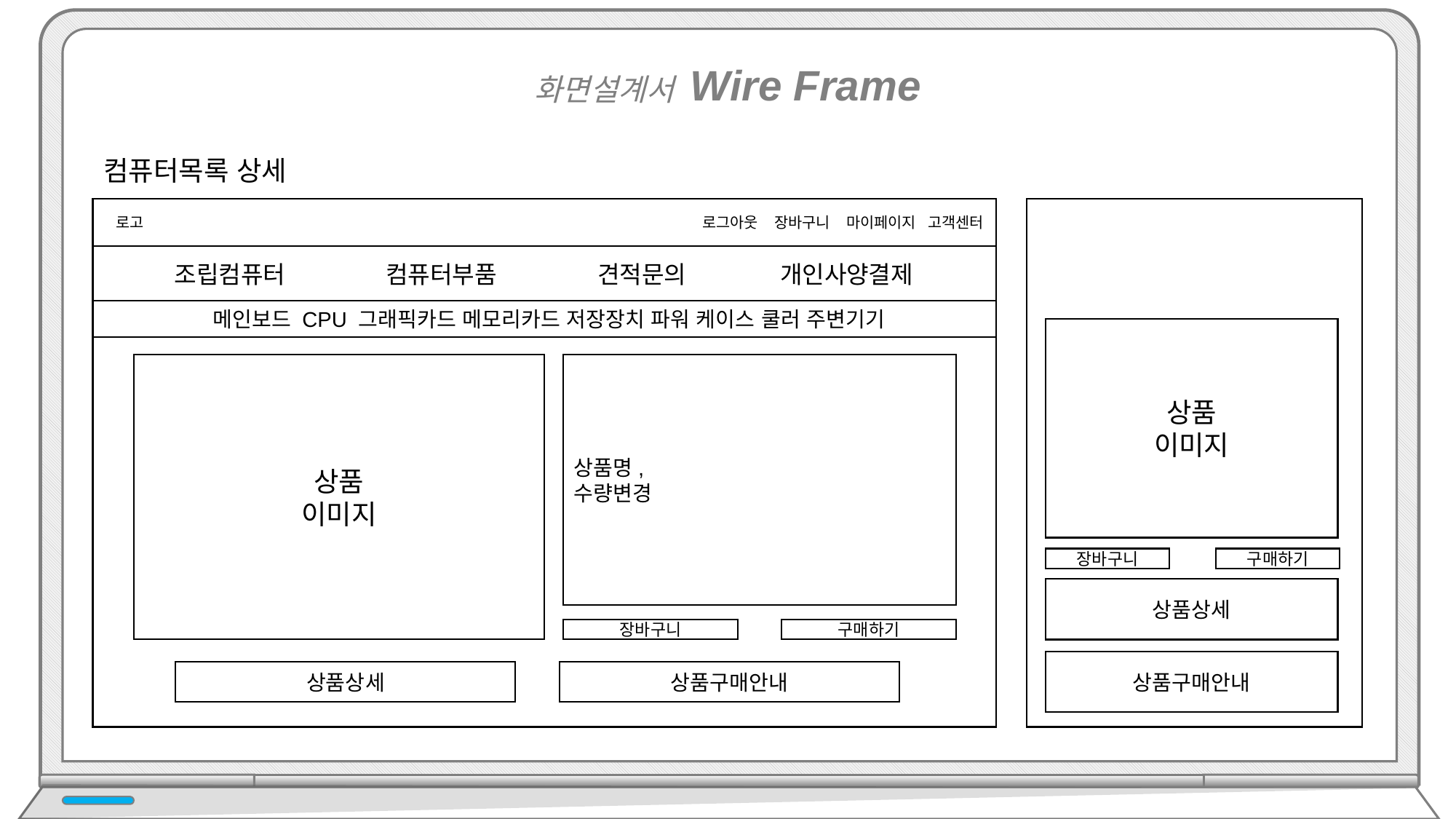

화면설계서 Wire Frame
컴퓨터목록 상세

로그아웃    장바구니    마이페이지   고객센터
로고
조립컴퓨터               컴퓨터부품               견적문의              개인사양결제
	메인보드 CPU 그래픽카드 메모리카드 저장장치 파워 케이스 쿨러 주변기기
상품
이미지
상품명,
수량변경
상품
이미지
장바구니
구매하기
상품상세
장바구니
구매하기
상품구매안내
상품상세
상품구매안내